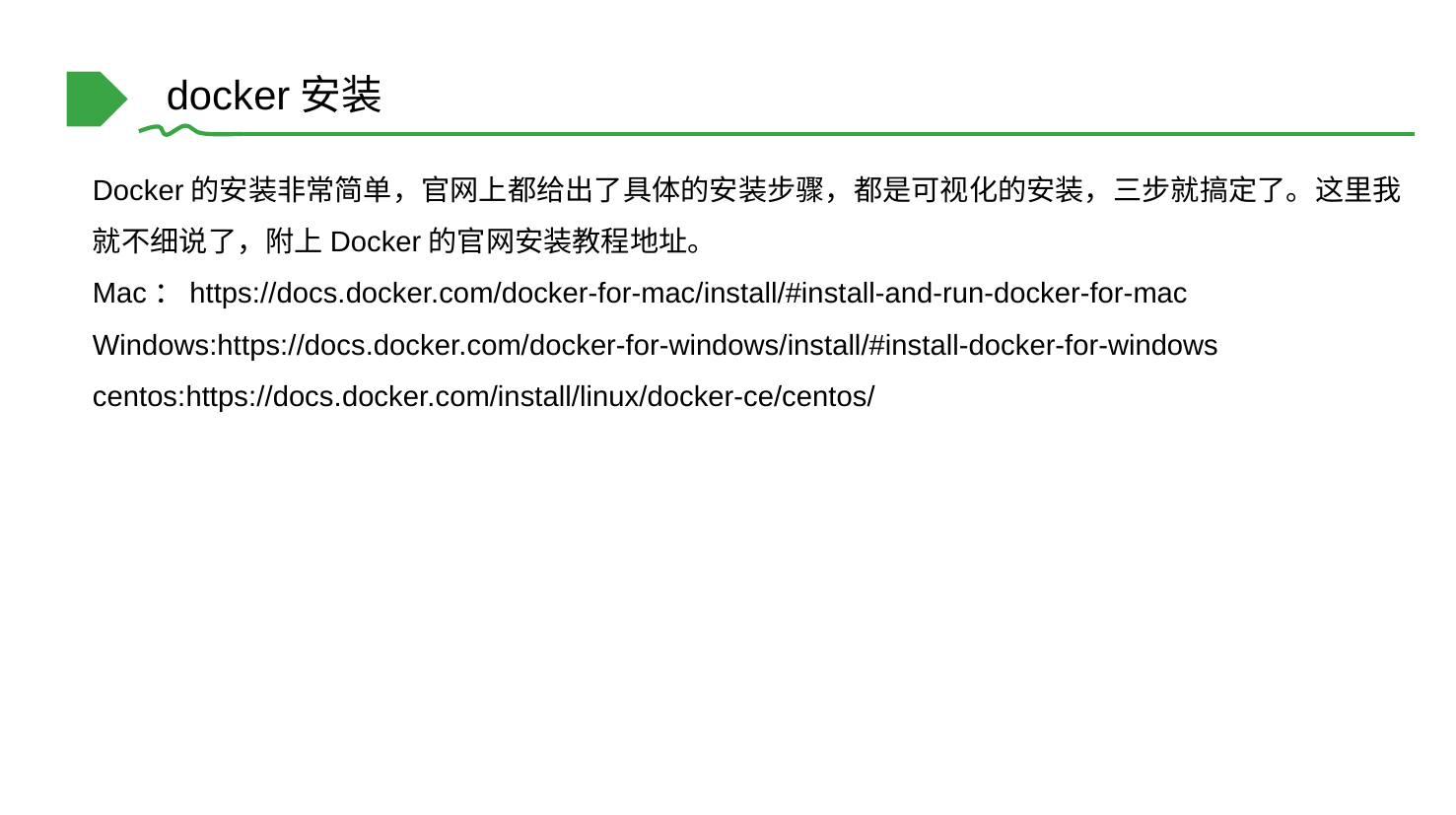

docker安装

Docker的安装非常简单，官网上都给出了具体的安装步骤，都是可视化的安装，三步就搞定了。这里我就不细说了，附上Docker的官网安装教程地址。
Mac：https://docs.docker.com/docker-for-mac/install/#install-and-run-docker-for-mac
Windows:https://docs.docker.com/docker-for-windows/install/#install-docker-for-windows
centos:https://docs.docker.com/install/linux/docker-ce/centos/